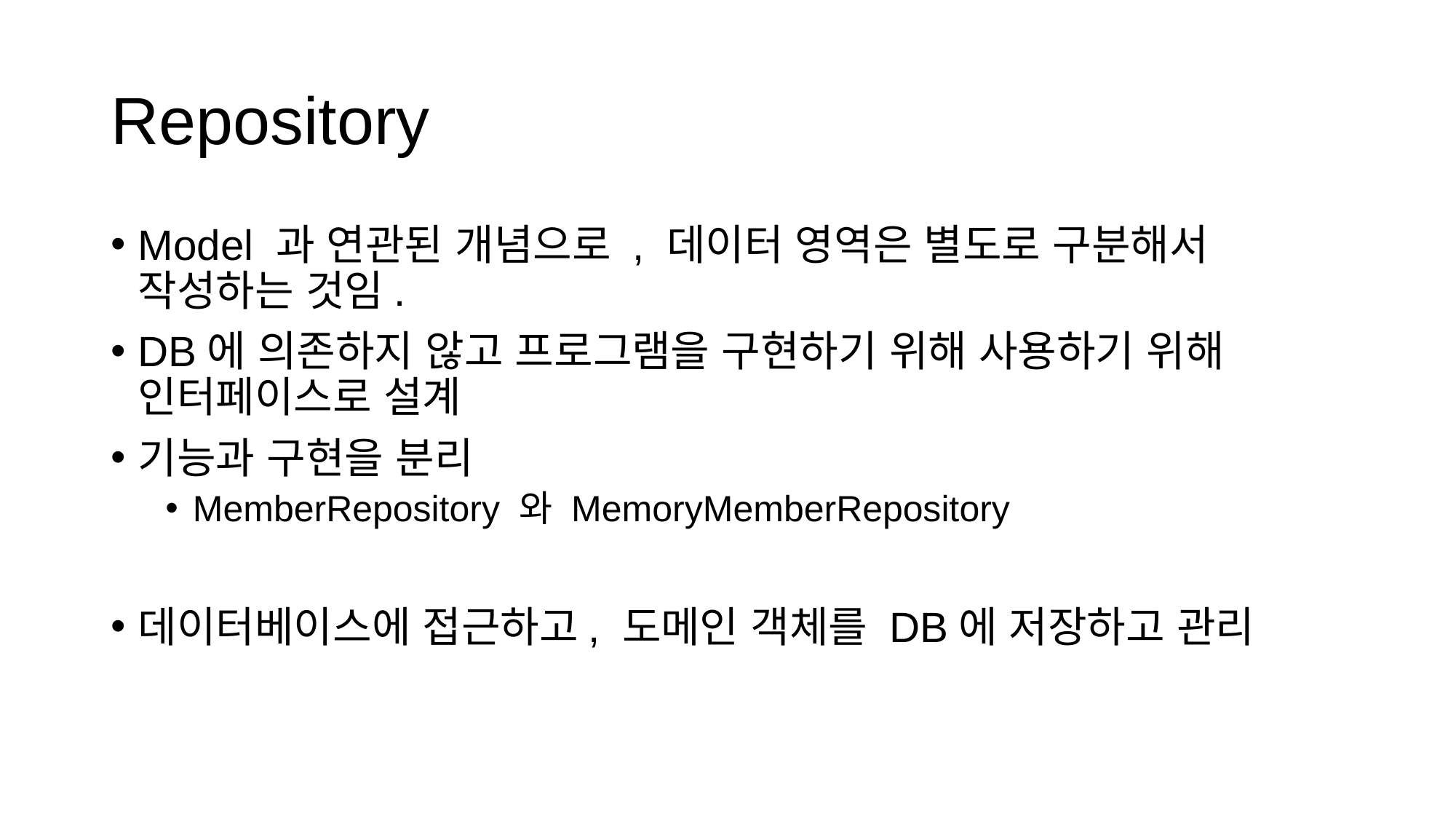

# Repository
Model 과 연관된 개념으로 , 데이터 영역은 별도로 구분해서 작성하는 것임.
DB에 의존하지 않고 프로그램을 구현하기 위해 사용하기 위해 인터페이스로 설계
기능과 구현을 분리
MemberRepository 와 MemoryMemberRepository

데이터베이스에 접근하고, 도메인 객체를 DB에 저장하고 관리